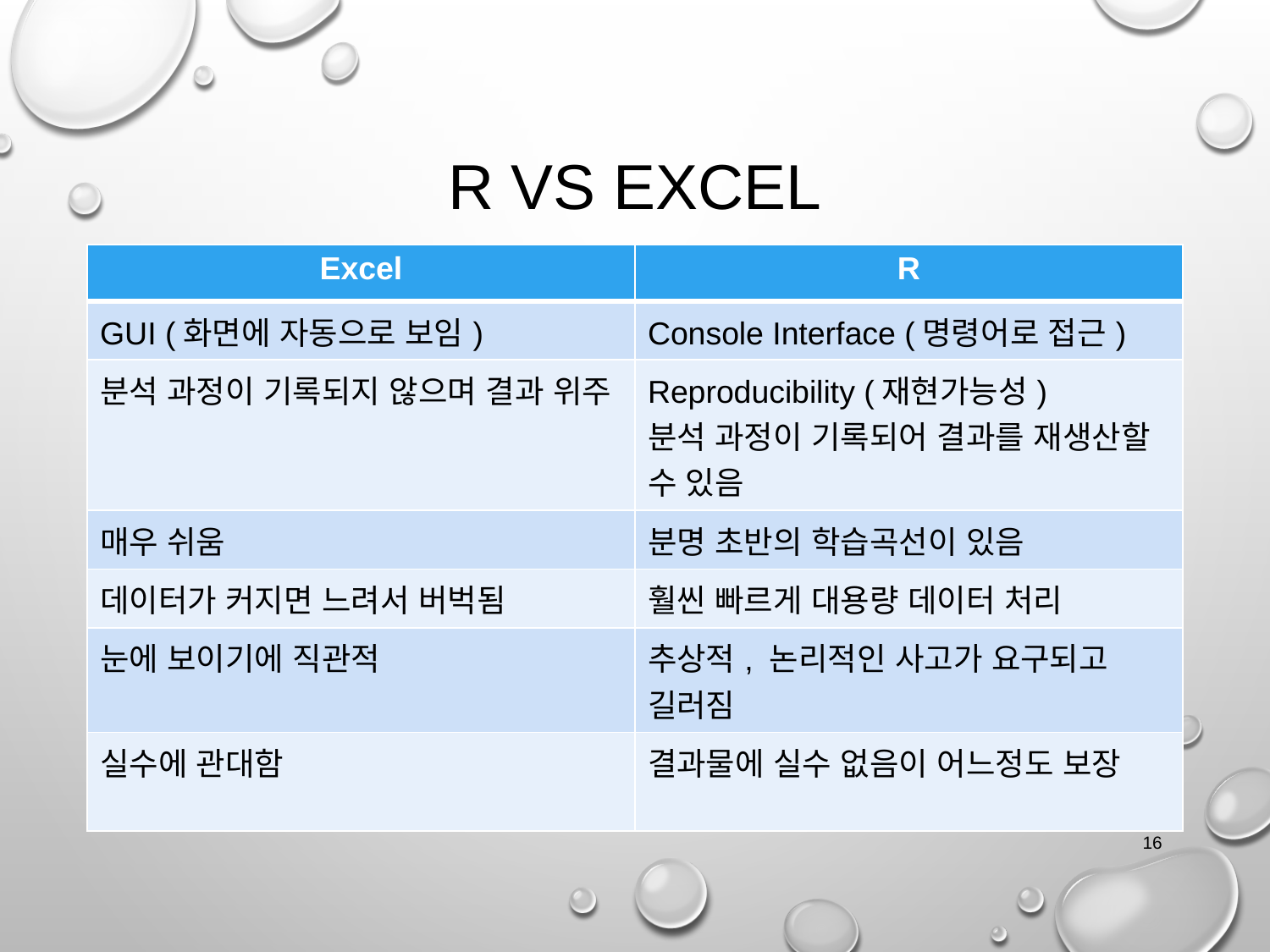

# R vs Excel
| Excel | R |
| --- | --- |
| GUI (화면에 자동으로 보임) | Console Interface (명령어로 접근) |
| 분석 과정이 기록되지 않으며 결과 위주 | Reproducibility (재현가능성) 분석 과정이 기록되어 결과를 재생산할 수 있음 |
| 매우 쉬움 | 분명 초반의 학습곡선이 있음 |
| 데이터가 커지면 느려서 버벅됨 | 훨씬 빠르게 대용량 데이터 처리 |
| 눈에 보이기에 직관적 | 추상적, 논리적인 사고가 요구되고 길러짐 |
| 실수에 관대함 | 결과물에 실수 없음이 어느정도 보장 |
16